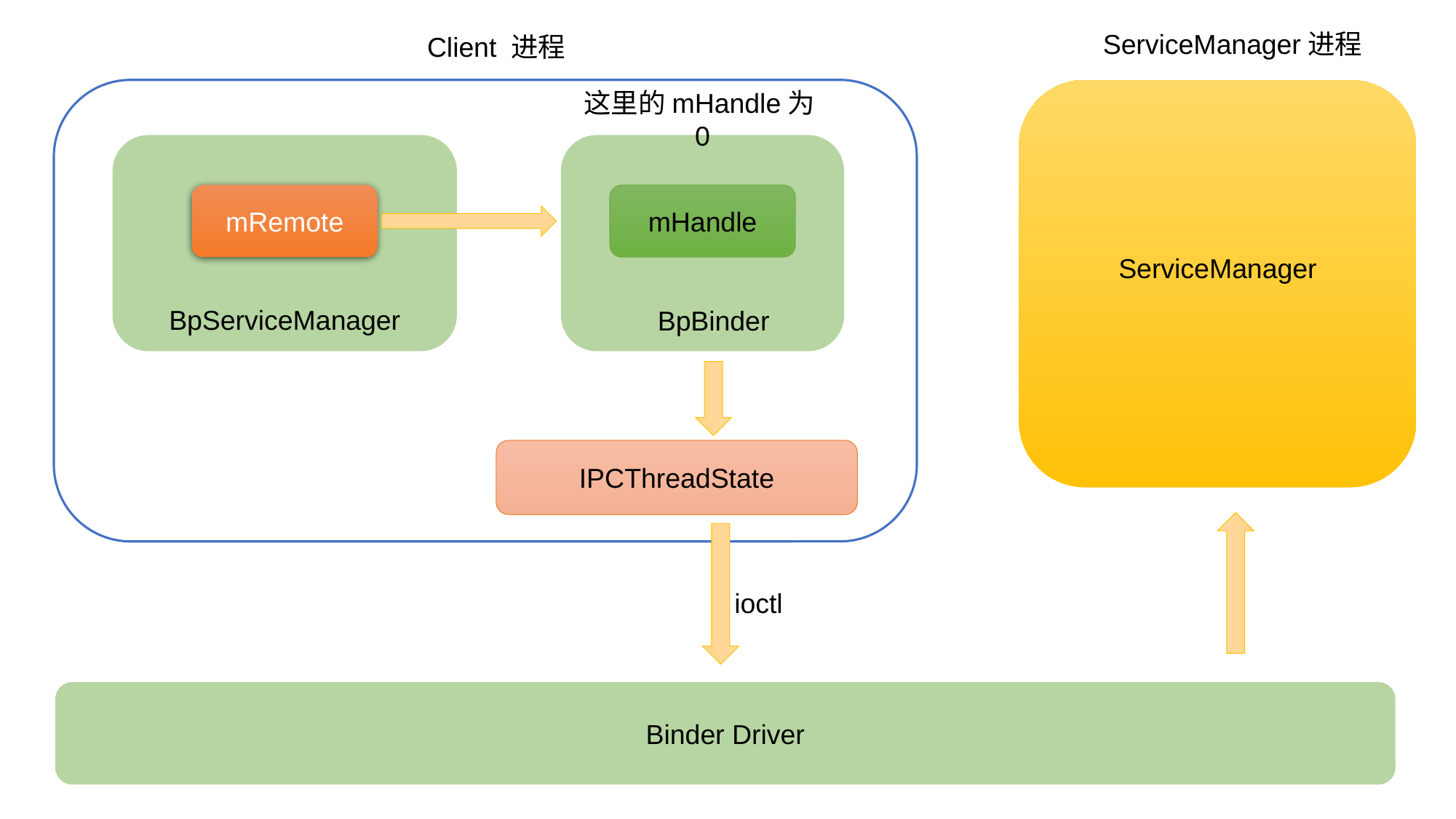

ServiceManager进程
Client 进程

ServiceManager

这里的mHandle为0

mHandle
mRemote

BpServiceManager
BpBinder

IPCThreadState

ioctl
Binder Driver